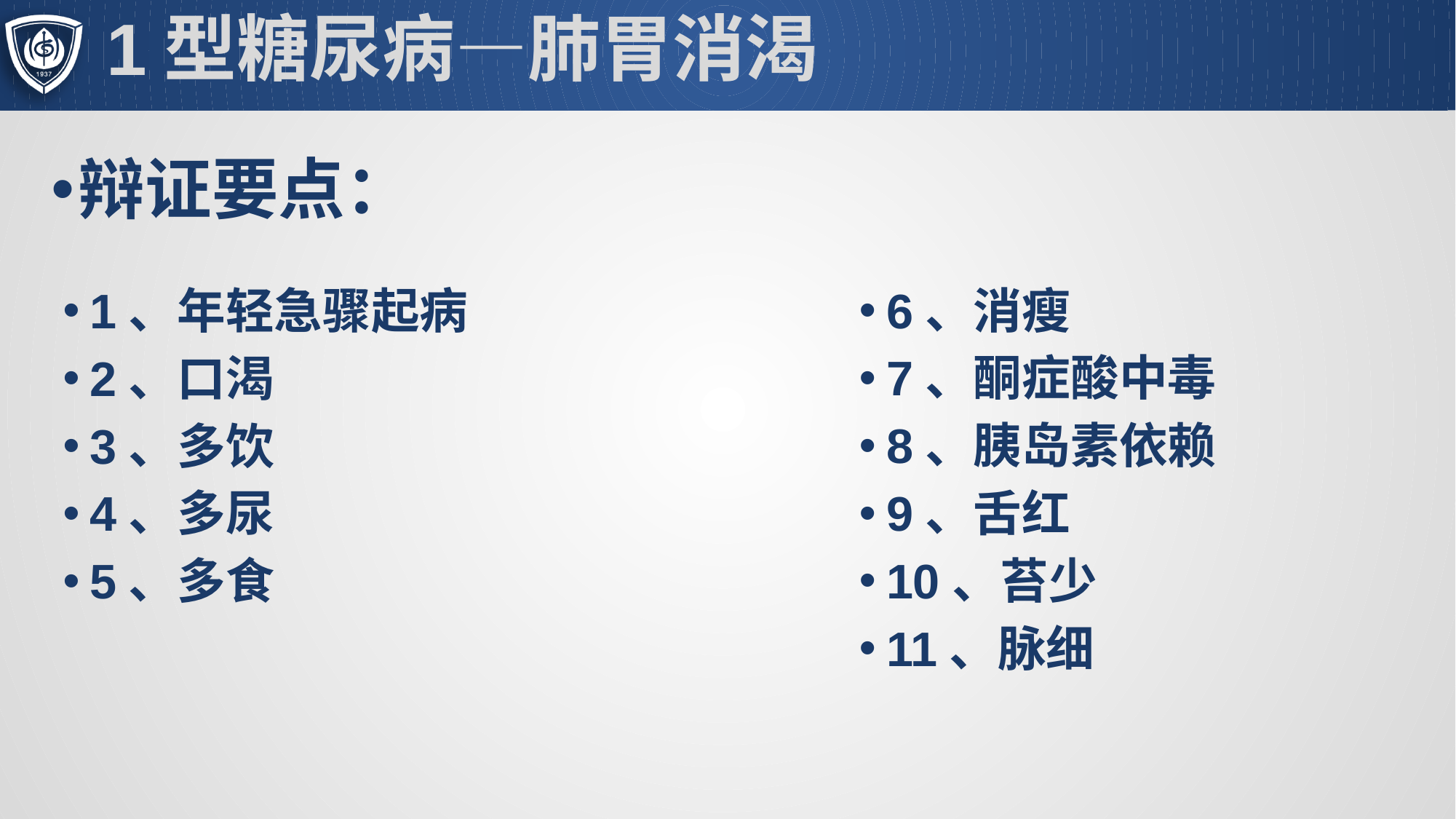

# 1型糖尿病—肺胃消渴
辩证要点：

1、年轻急骤起病
2、口渴
3、多饮
4、多尿
5、多食

6、消瘦
7、酮症酸中毒
8、胰岛素依赖
9、舌红
10、苔少
11、脉细